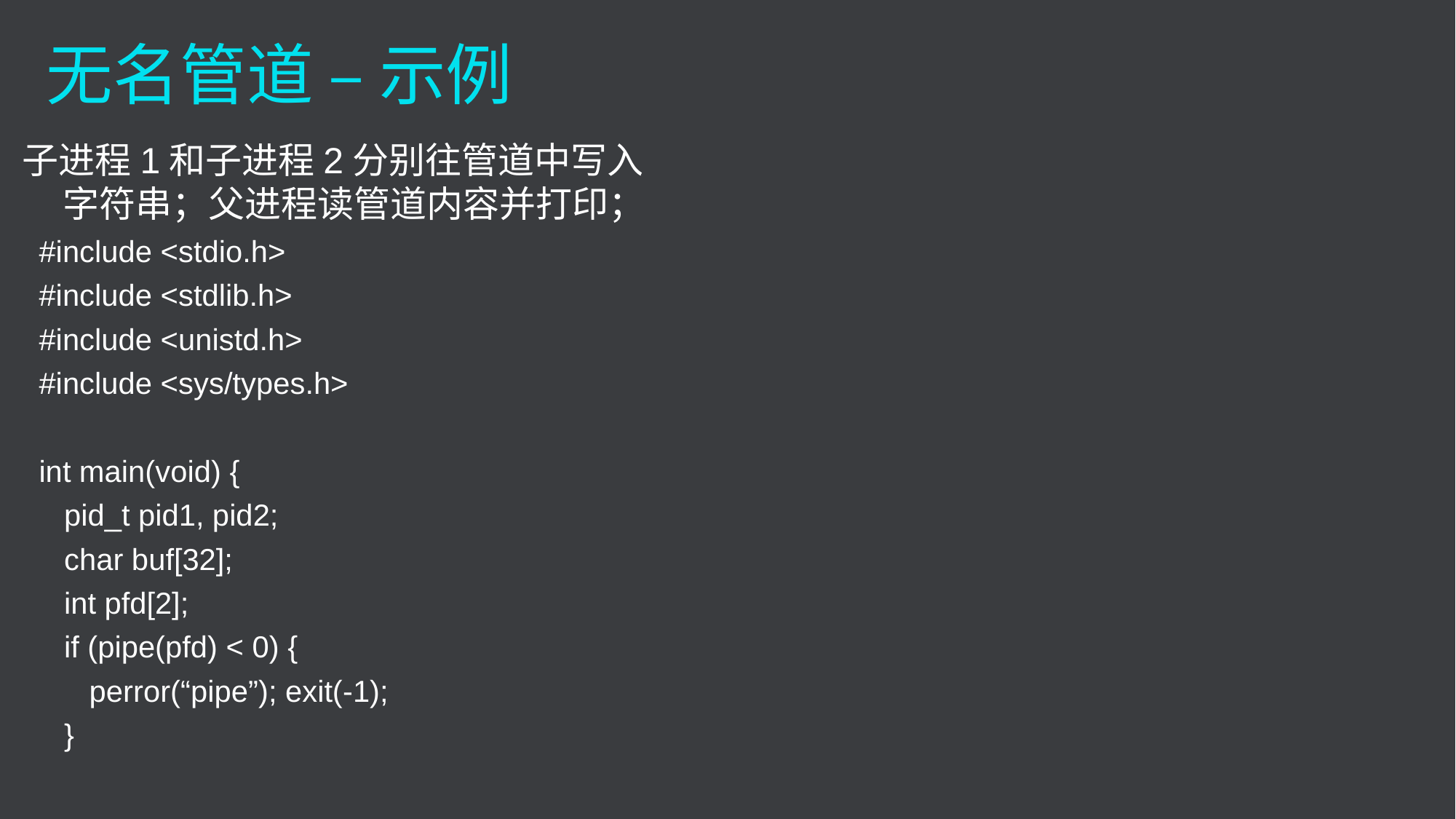

无名管道 – 示例
子进程1和子进程2分别往管道中写入字符串；父进程读管道内容并打印；
  #include <stdio.h>
  #include <stdlib.h>
  #include <unistd.h>
  #include <sys/types.h>

  int main(void) {
     pid_t pid1, pid2;
     char buf[32];
     int pfd[2];
     if (pipe(pfd) < 0) {
        perror(“pipe”); exit(-1);
     }